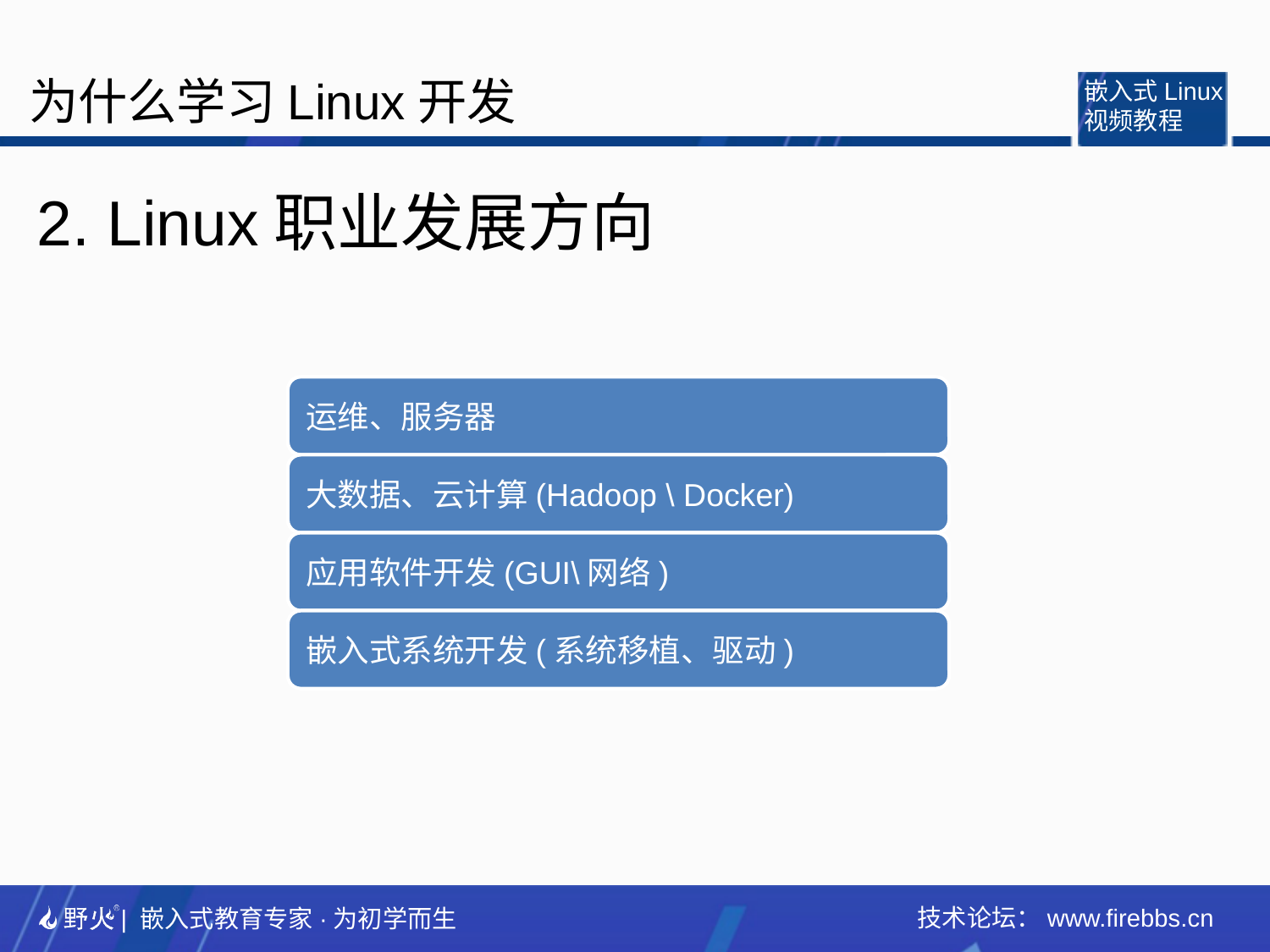

2. Linux职业发展方向
运维、服务器
嵌入式系统开发(系统移植、驱动)
应用软件开发(GUI\网络)
大数据、云计算(Hadoop \ Docker)